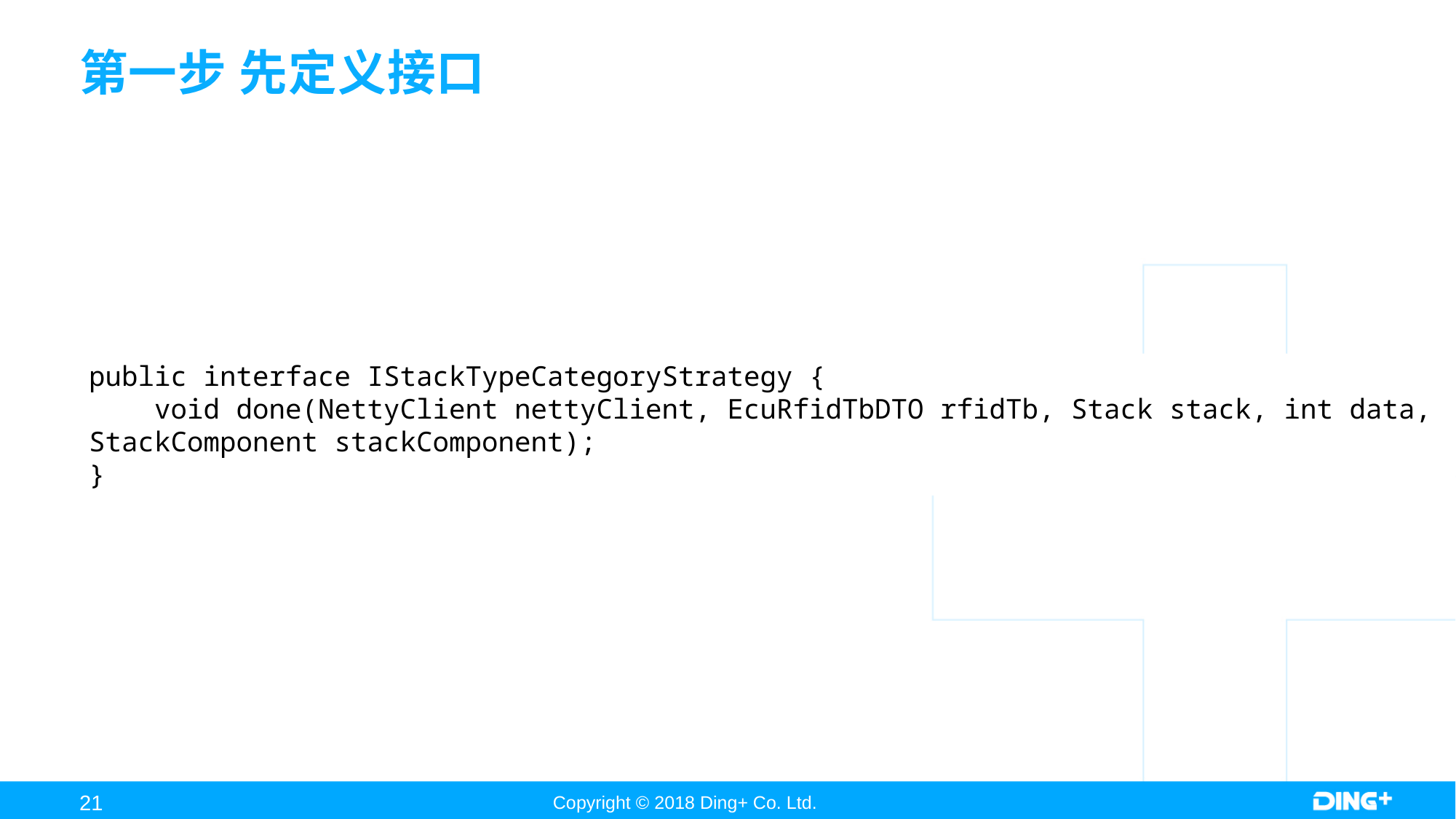

# 第一步 先定义接口
public interface IStackTypeCategoryStrategy {
    void done(NettyClient nettyClient, EcuRfidTbDTO rfidTb, Stack stack, int data, StackComponent stackComponent);
}
21
Copyright © 2018 Ding+ Co. Ltd.